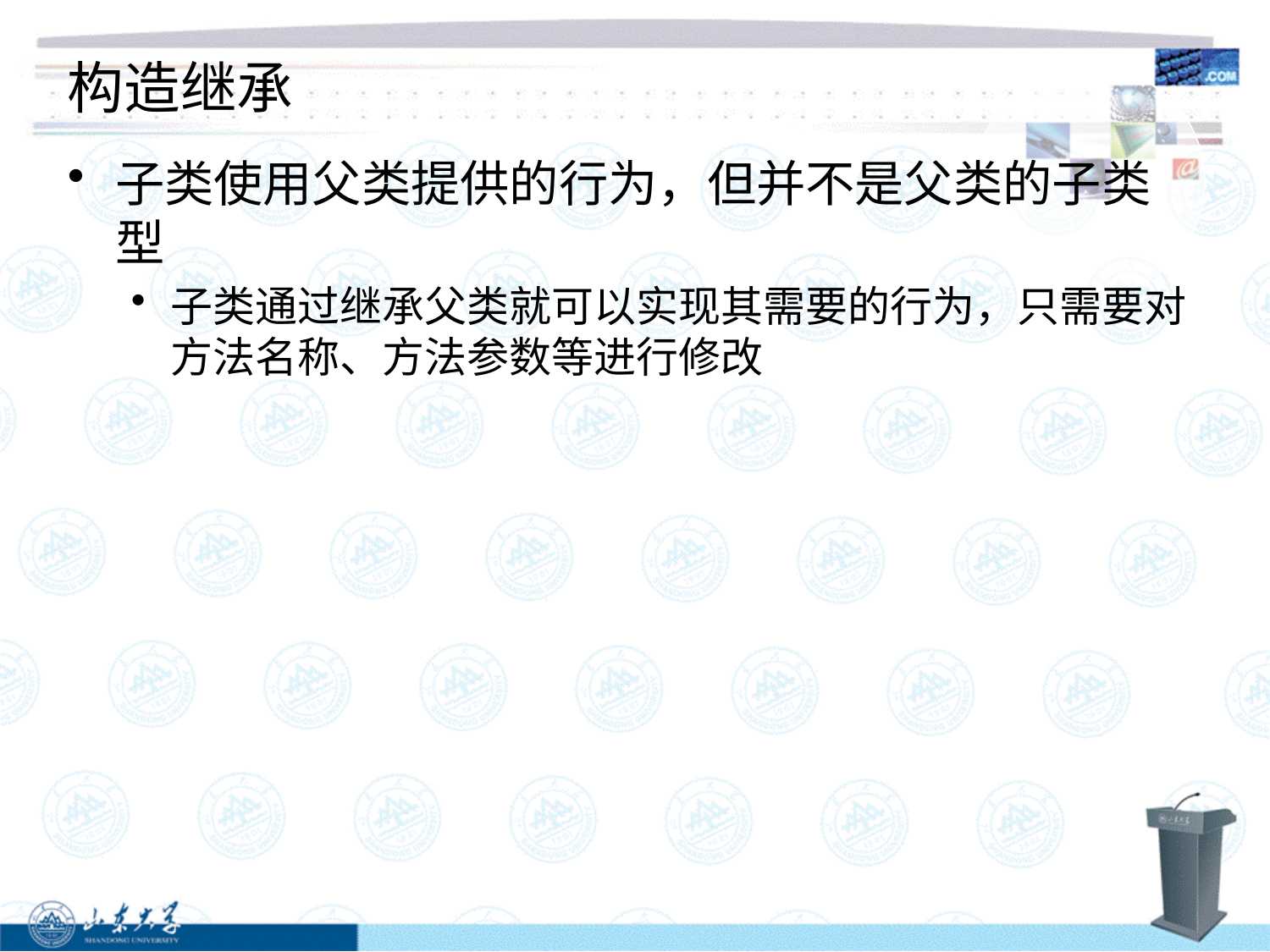

# 构造继承
子类使用父类提供的行为，但并不是父类的子类型
子类通过继承父类就可以实现其需要的行为，只需要对方法名称、方法参数等进行修改